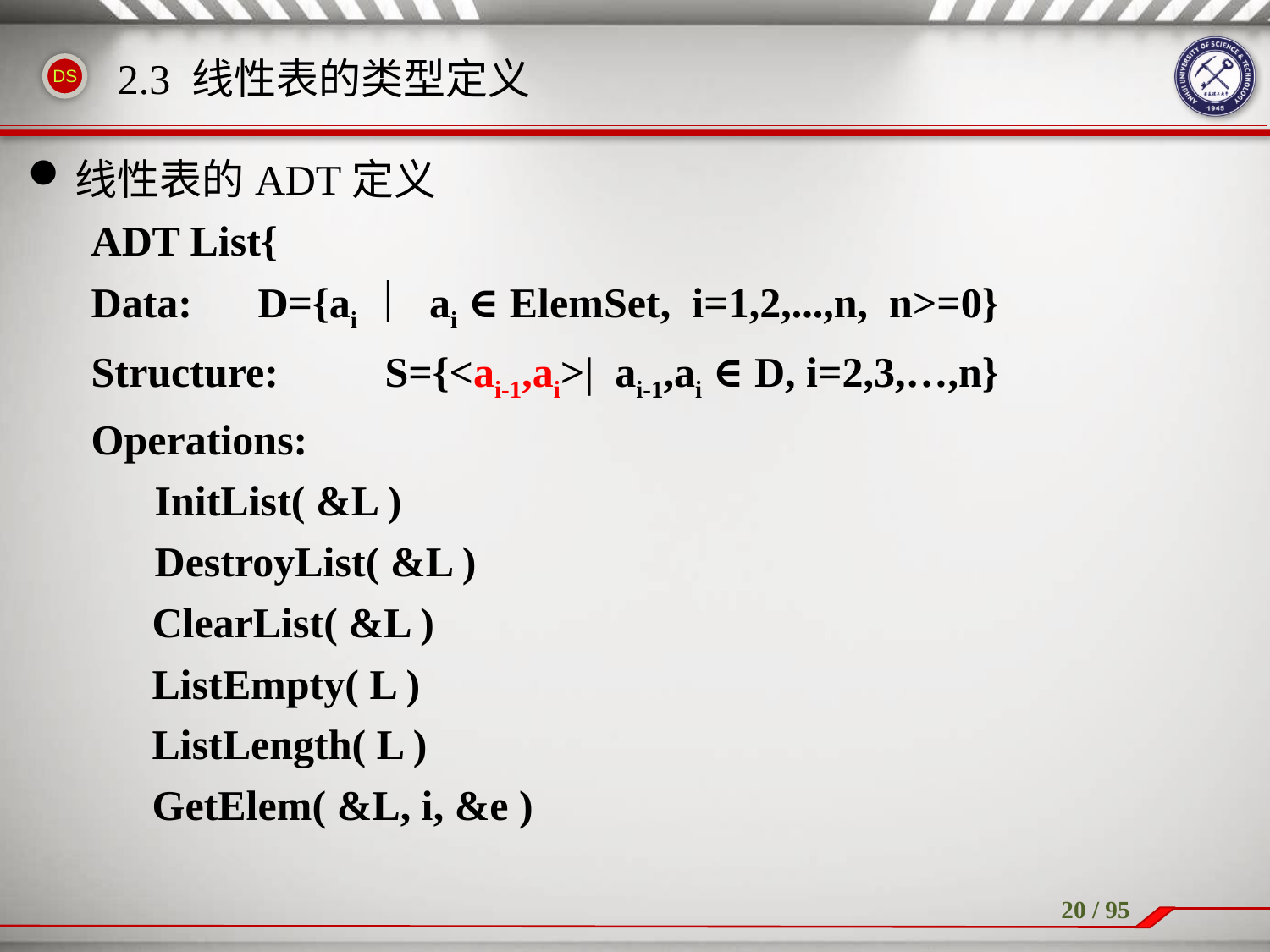

# 2.3 线性表的类型定义
线性表的ADT定义
ADT List{
Data:	D={ai｜ ai ∈ ElemSet,  i=1,2,...,n,  n>=0}
Structure:	S={<ai-1,ai>|  ai-1,ai ∈ D, i=2,3,…,n}
Operations:
InitList( &L )
DestroyList( &L )
  ClearList( &L )
  ListEmpty( L )
  ListLength( L )
  GetElem( &L, i, &e )